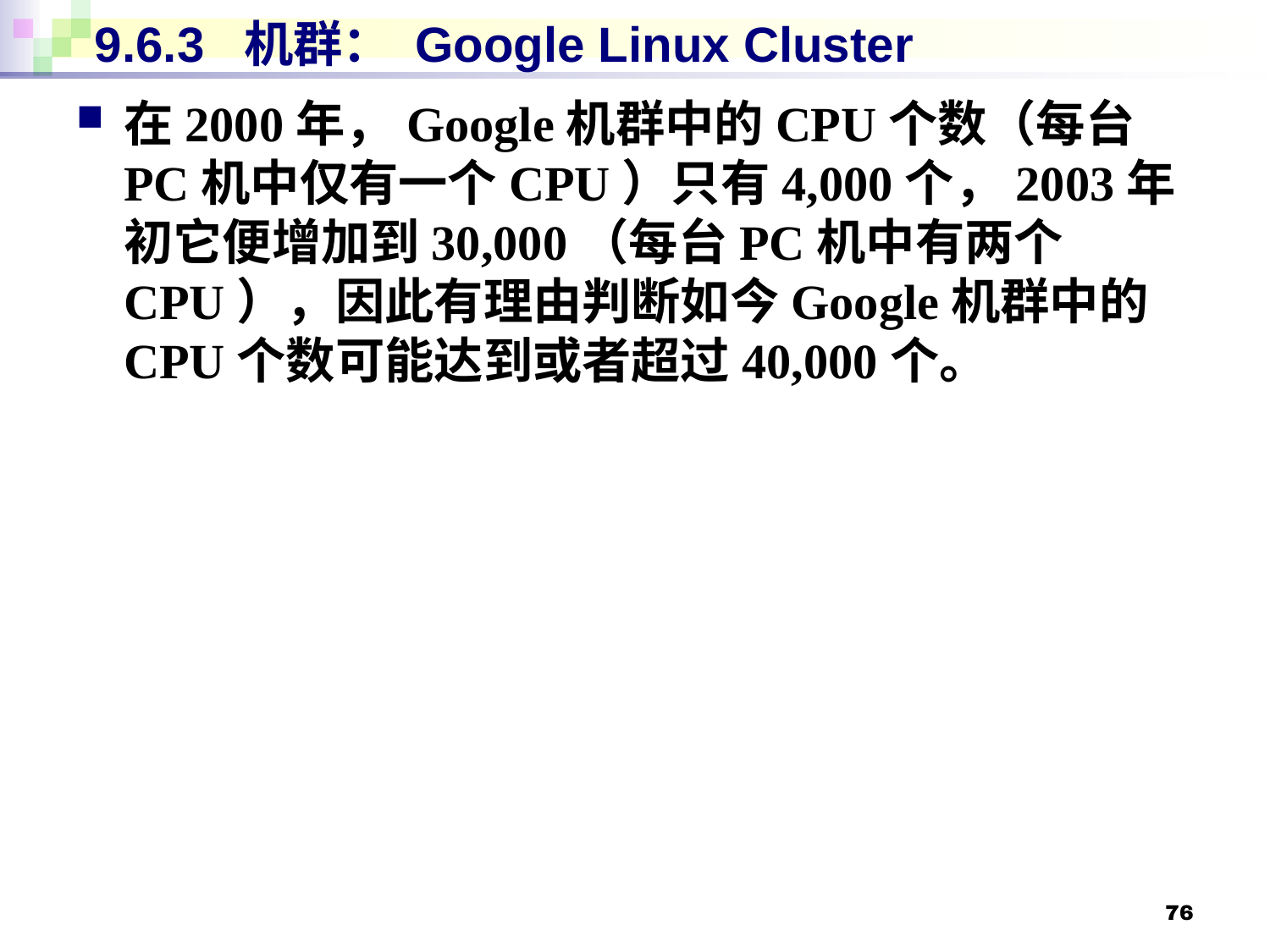

# 9.6.3  机群： Google Linux Cluster
在2000年，Google机群中的CPU个数（每台PC机中仅有一个CPU）只有4,000个，2003年初它便增加到30,000（每台PC机中有两个CPU），因此有理由判断如今Google机群中的CPU个数可能达到或者超过40,000个。
76